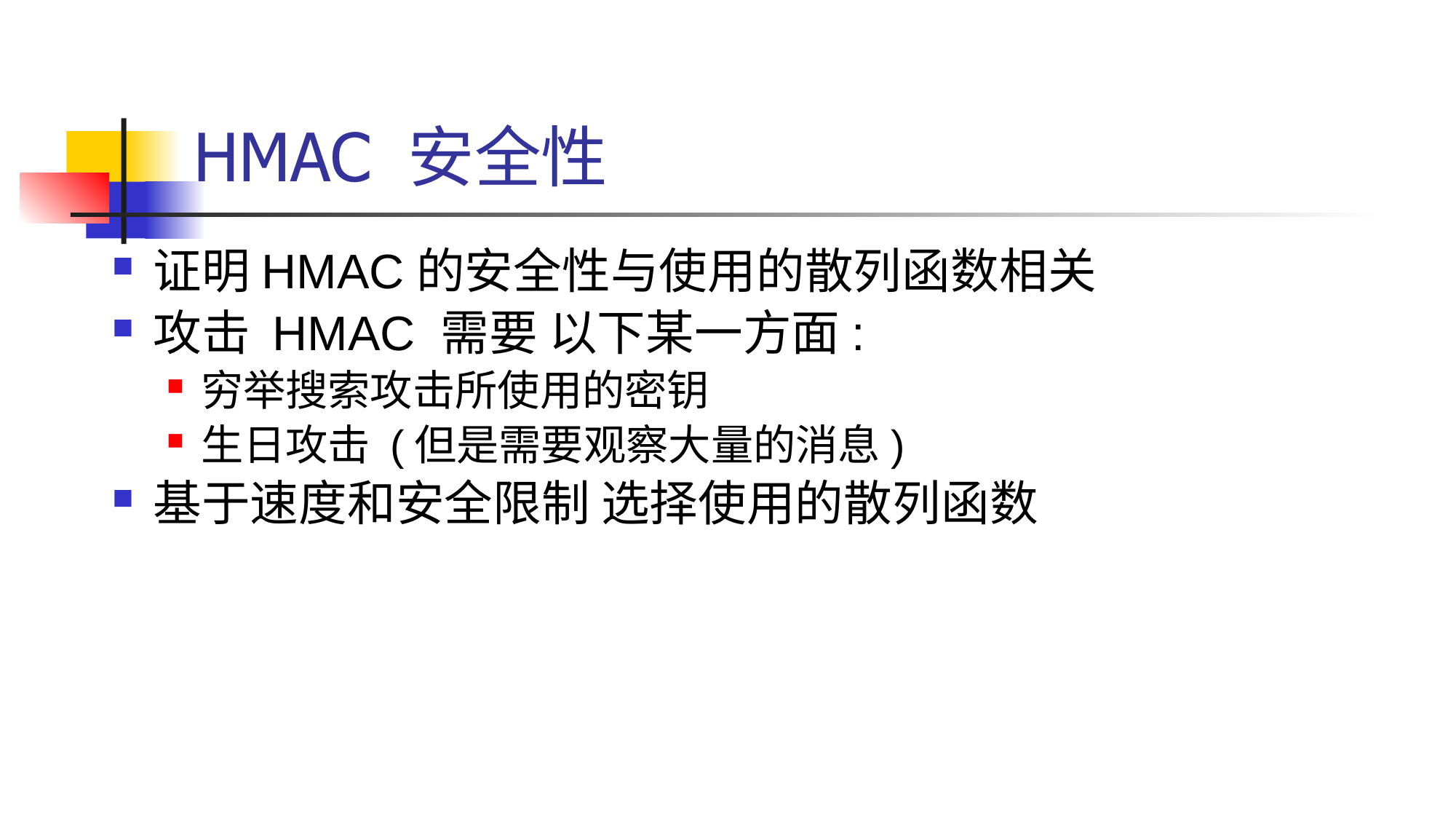

# HMAC 安全性
证明HMAC的安全性与使用的散列函数相关
攻击 HMAC 需要 以下某一方面:
穷举搜索攻击所使用的密钥
生日攻击 (但是需要观察大量的消息)
基于速度和安全限制 选择使用的散列函数